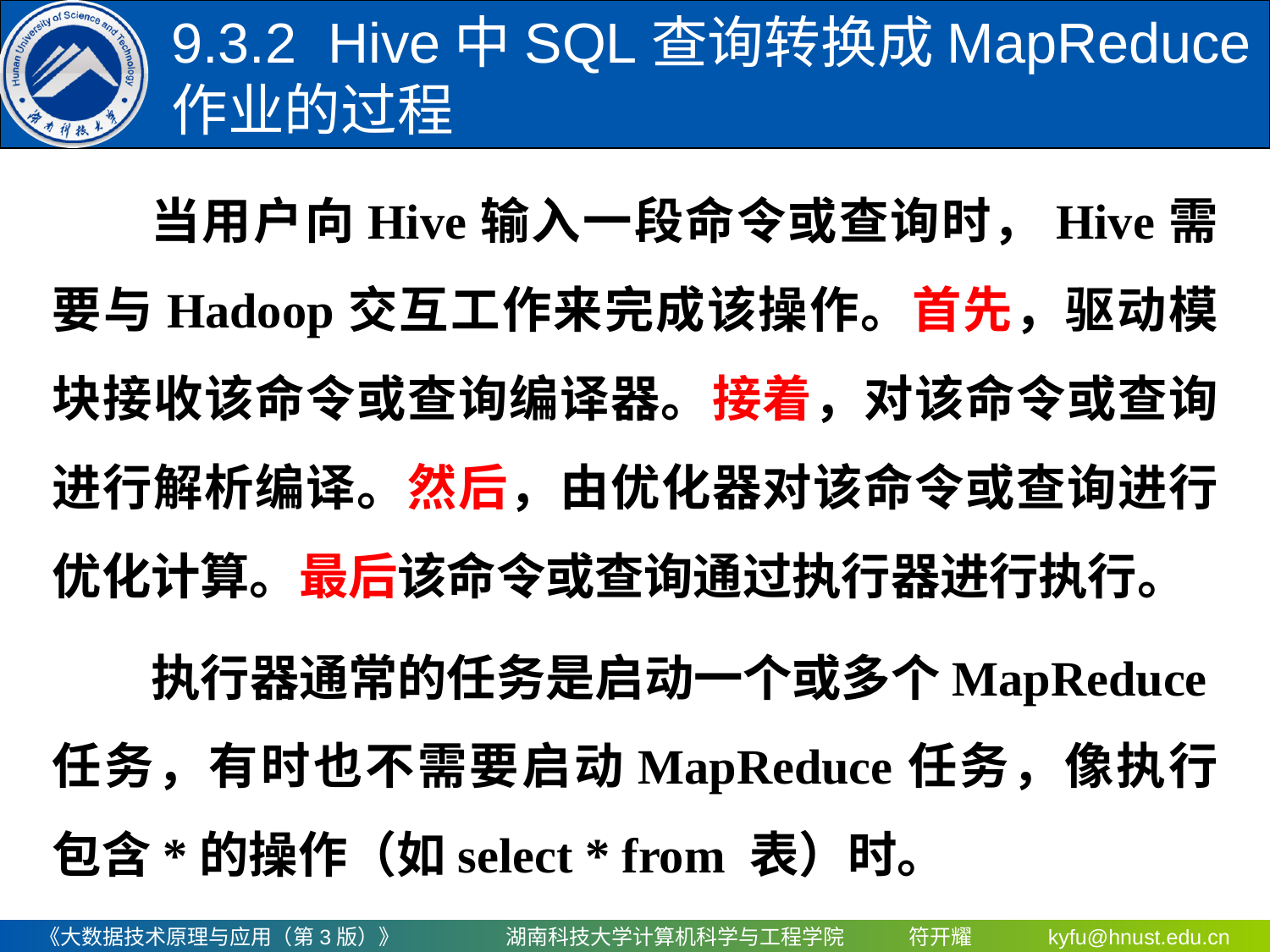

9.3.2  Hive中SQL查询转换成MapReduce作业的过程
当用户向Hive输入一段命令或查询时，Hive需要与Hadoop交互工作来完成该操作。首先，驱动模块接收该命令或查询编译器。接着，对该命令或查询进行解析编译。然后，由优化器对该命令或查询进行优化计算。最后该命令或查询通过执行器进行执行。
执行器通常的任务是启动一个或多个MapReduce任务，有时也不需要启动MapReduce任务，像执行包含*的操作（如select * from 表）时。